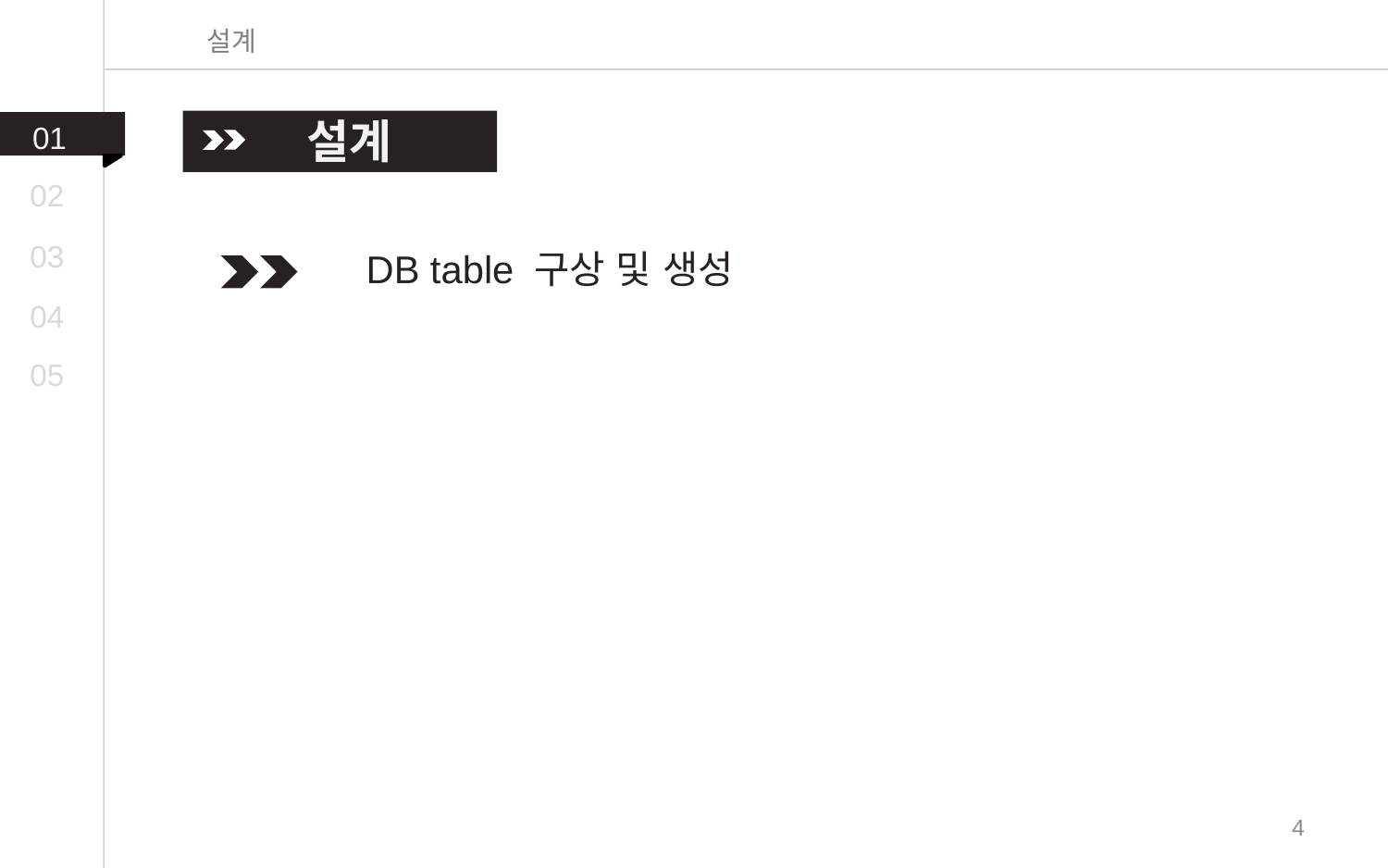

설계
설계

01

02
03
DB table 구상 및 생성

04
05
4